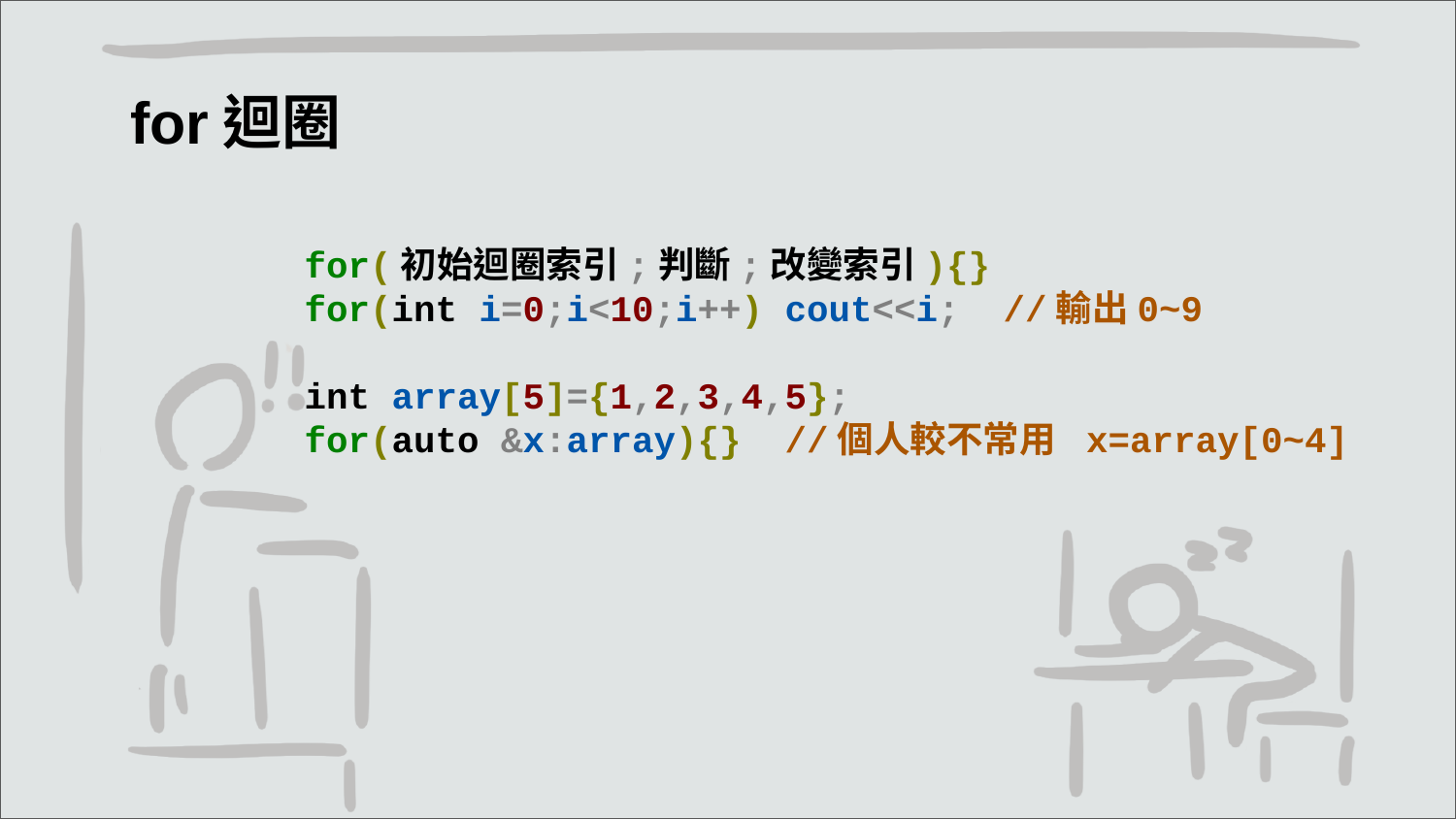

# for迴圈

           for(初始迴圈索引;判斷;改變索引){}
           for(int i=0;i<10;i++) cout<<i;  //輸出0~9

           int array[5]={1,2,3,4,5};
           for(auto &x:array){}  //個人較不常用 x=array[0~4]